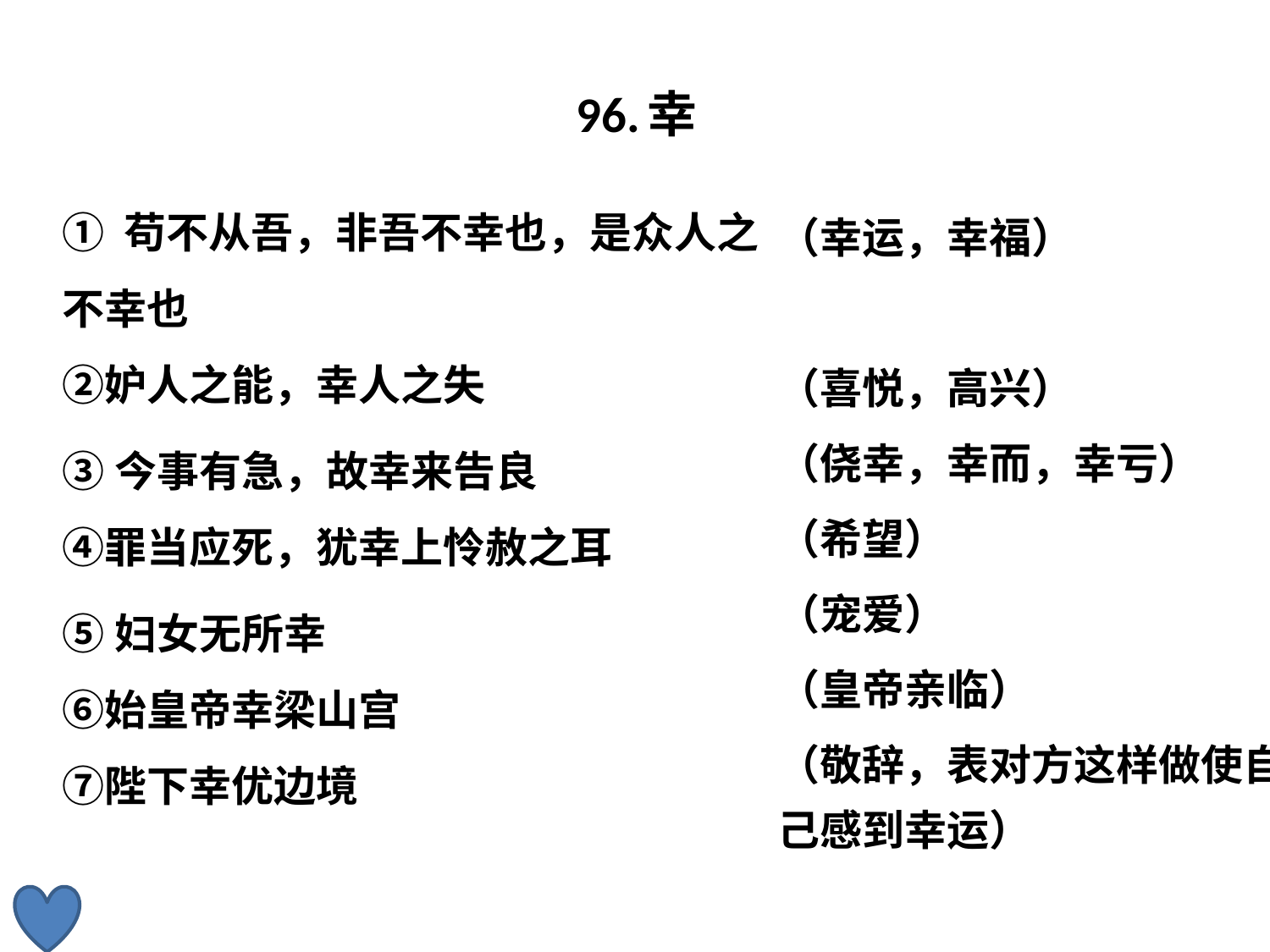

# 96.幸
① 苟不从吾，非吾不幸也，是众人之不幸也
②妒人之能，幸人之失
③今事有急，故幸来告良
④罪当应死，犹幸上怜赦之耳
⑤妇女无所幸
⑥始皇帝幸梁山宫
⑦陛下幸优边境
（幸运，幸福）

（喜悦，高兴）
（侥幸，幸而，幸亏）
（希望）
（宠爱）
（皇帝亲临）
（敬辞，表对方这样做使自己感到幸运）